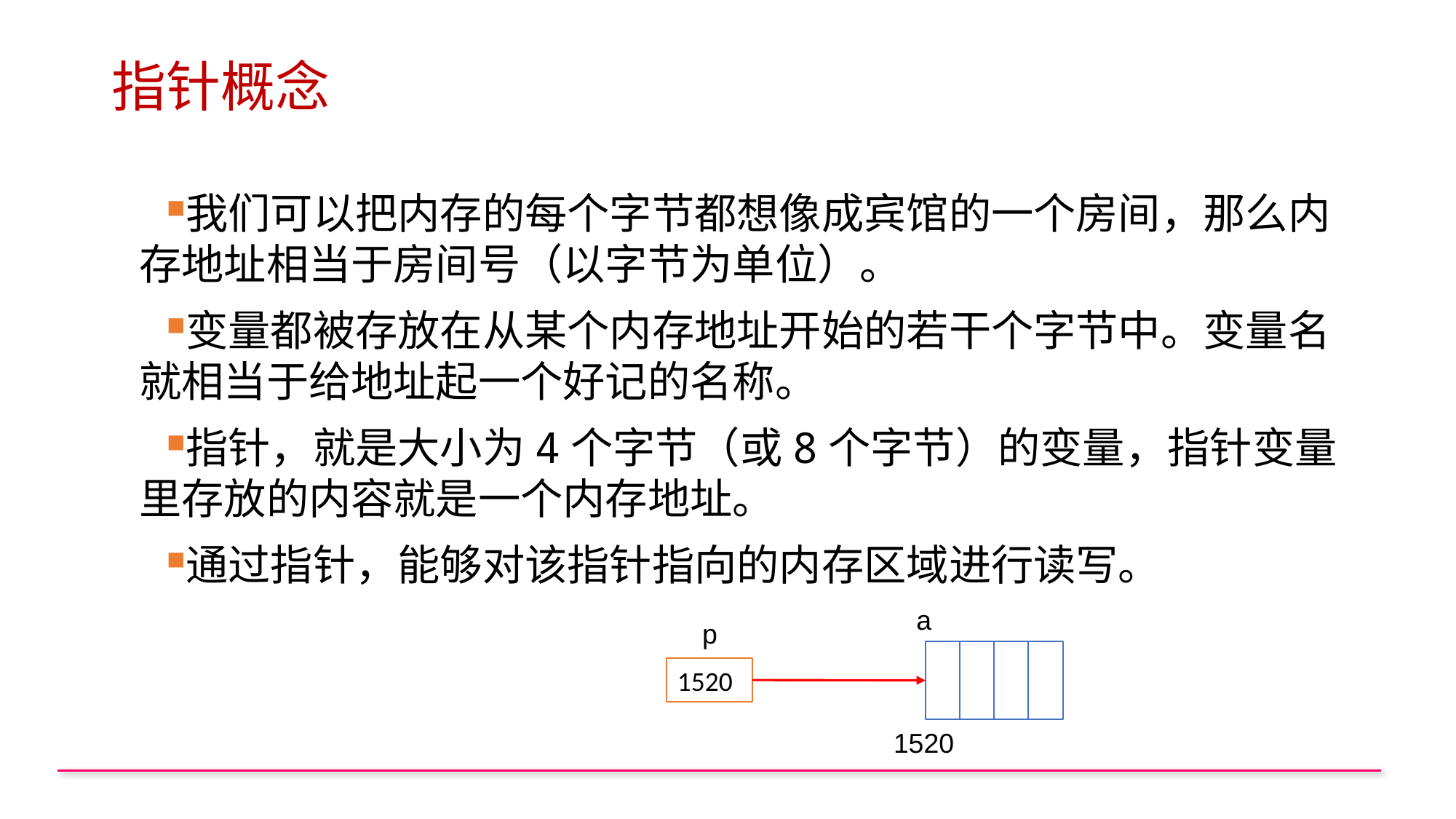

# 指针概念
我们可以把内存的每个字节都想像成宾馆的一个房间，那么内存地址相当于房间号（以字节为单位）。
变量都被存放在从某个内存地址开始的若干个字节中。变量名就相当于给地址起一个好记的名称。
指针，就是大小为4个字节（或8个字节）的变量，指针变量里存放的内容就是一个内存地址。
通过指针，能够对该指针指向的内存区域进行读写。
a
p

1520
1520